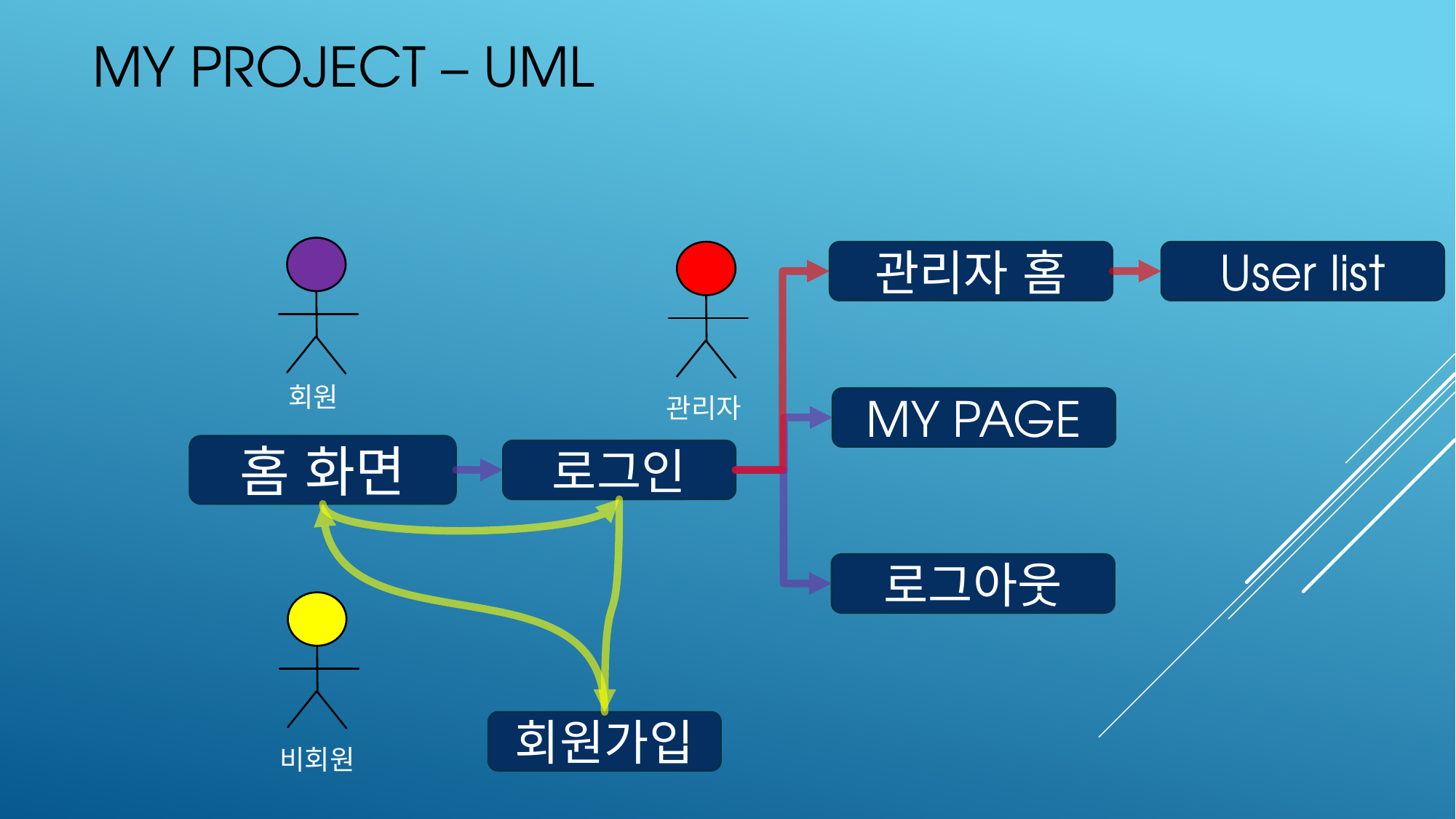

# MY PROJECT – UML

관리자 홈
User list
회원
관리자
MY PAGE
홈 화면
로그인
로그아웃

회원가입
비회원